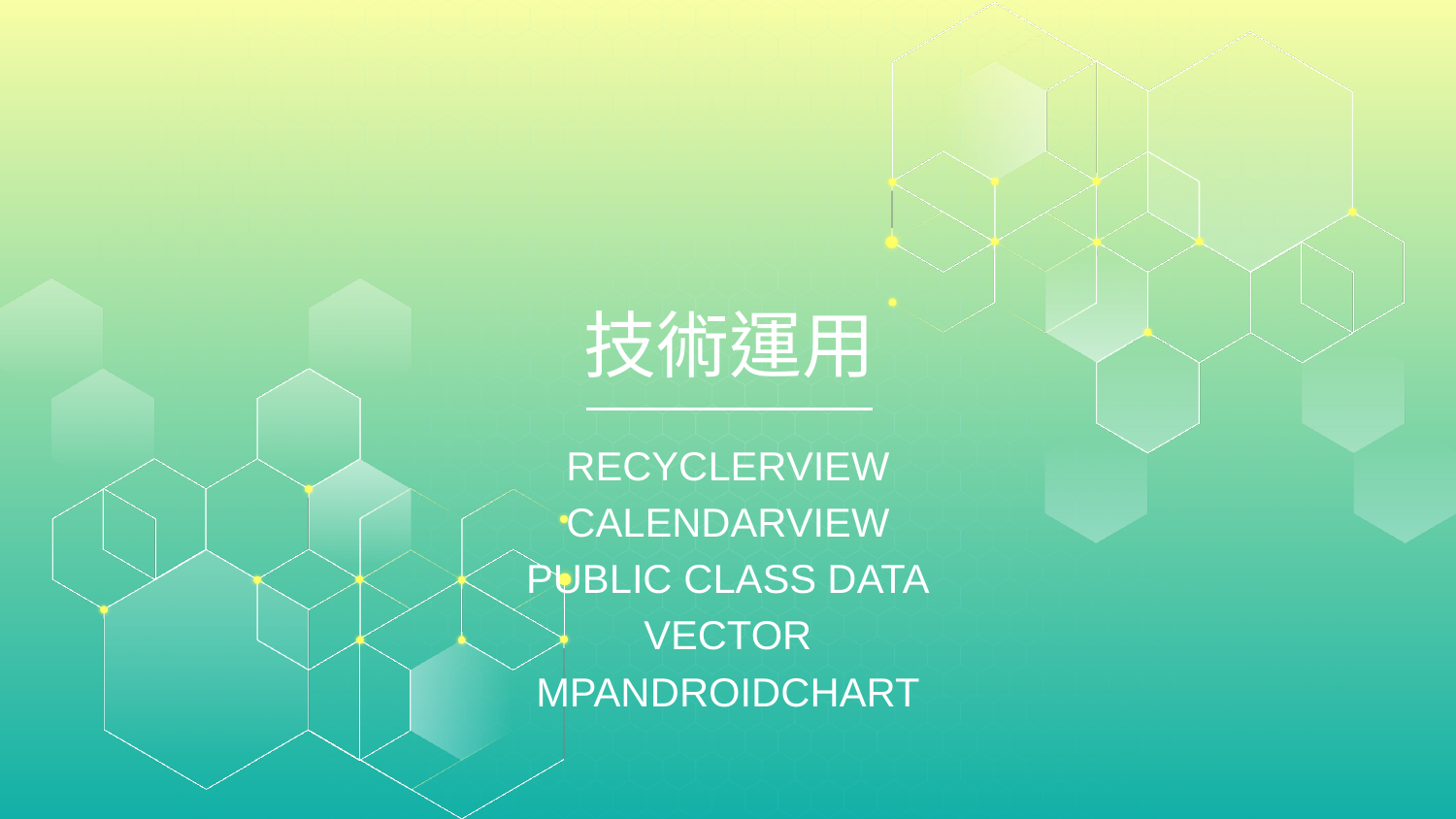

# 技術運用
RECYCLERVIEW
CALENDARVIEW
PUBLIC CLASS DATA
VECTOR
MPANDROIDCHART